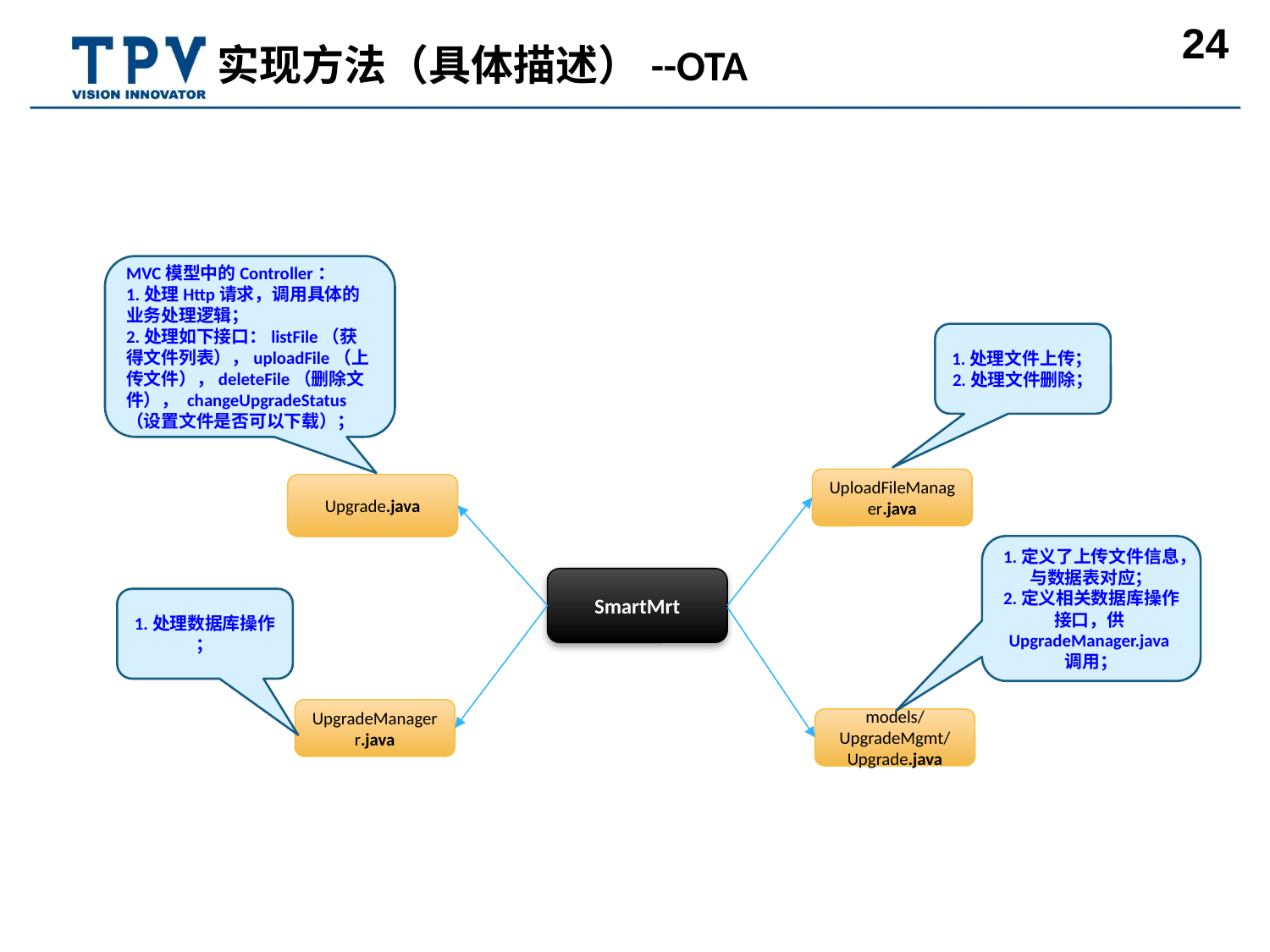

实现方法（具体描述）--OTA
MVC模型中的Controller：
1.处理Http请求，调用具体的业务处理逻辑；
2.处理如下接口：listFile（获得文件列表），uploadFile（上传文件），deleteFile（删除文件）， changeUpgradeStatus（设置文件是否可以下载）；
1.处理文件上传；2.处理文件删除；
UploadFileManager.java
Upgrade.java
1.定义了上传文件信息，与数据表对应；
2.定义相关数据库操作接口，供UpgradeManager.java调用；
SmartMrt
1.处理数据库操作 ；
UpgradeManager
r.java
models/UpgradeMgmt/Upgrade.java